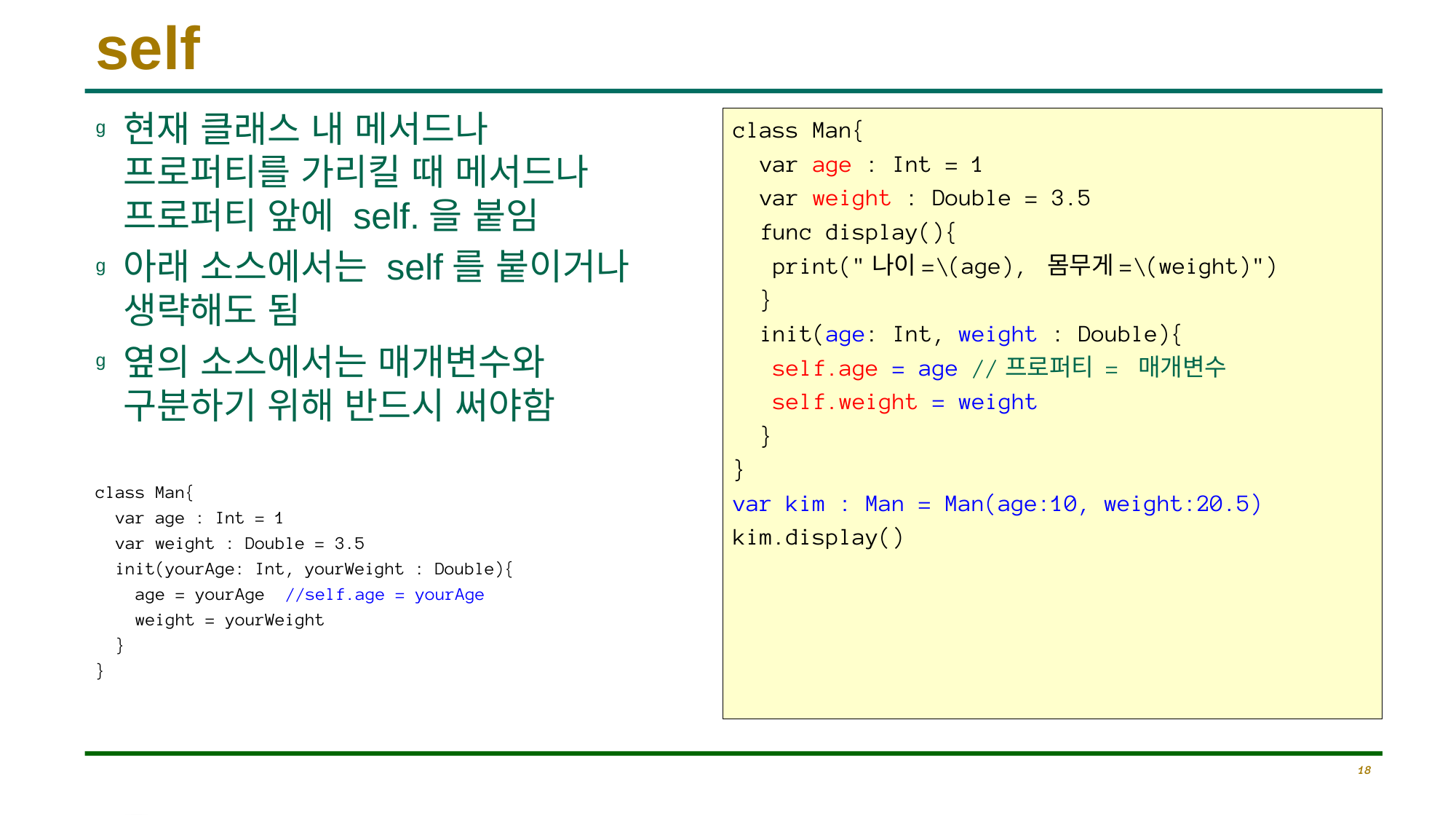

# self
현재 클래스 내 메서드나 프로퍼티를 가리킬 때 메서드나 프로퍼티 앞에 self.을 붙임
아래 소스에서는 self를 붙이거나 생략해도 됨
옆의 소스에서는 매개변수와 구분하기 위해 반드시 써야함

class Man{
  var age : Int = 1
  var weight : Double = 3.5
  init(yourAge: Int, yourWeight : Double){
    age = yourAge  //self.age = yourAge
    weight = yourWeight
  }
}

class Man{
  var age : Int = 1
  var weight : Double = 3.5
  func display(){
   print("나이=\(age), 몸무게=\(weight)")
  }
  init(age: Int, weight : Double){
   self.age = age //프로퍼티 = 매개변수
   self.weight = weight
  }
}
var kim : Man = Man(age:10, weight:20.5)
kim.display()